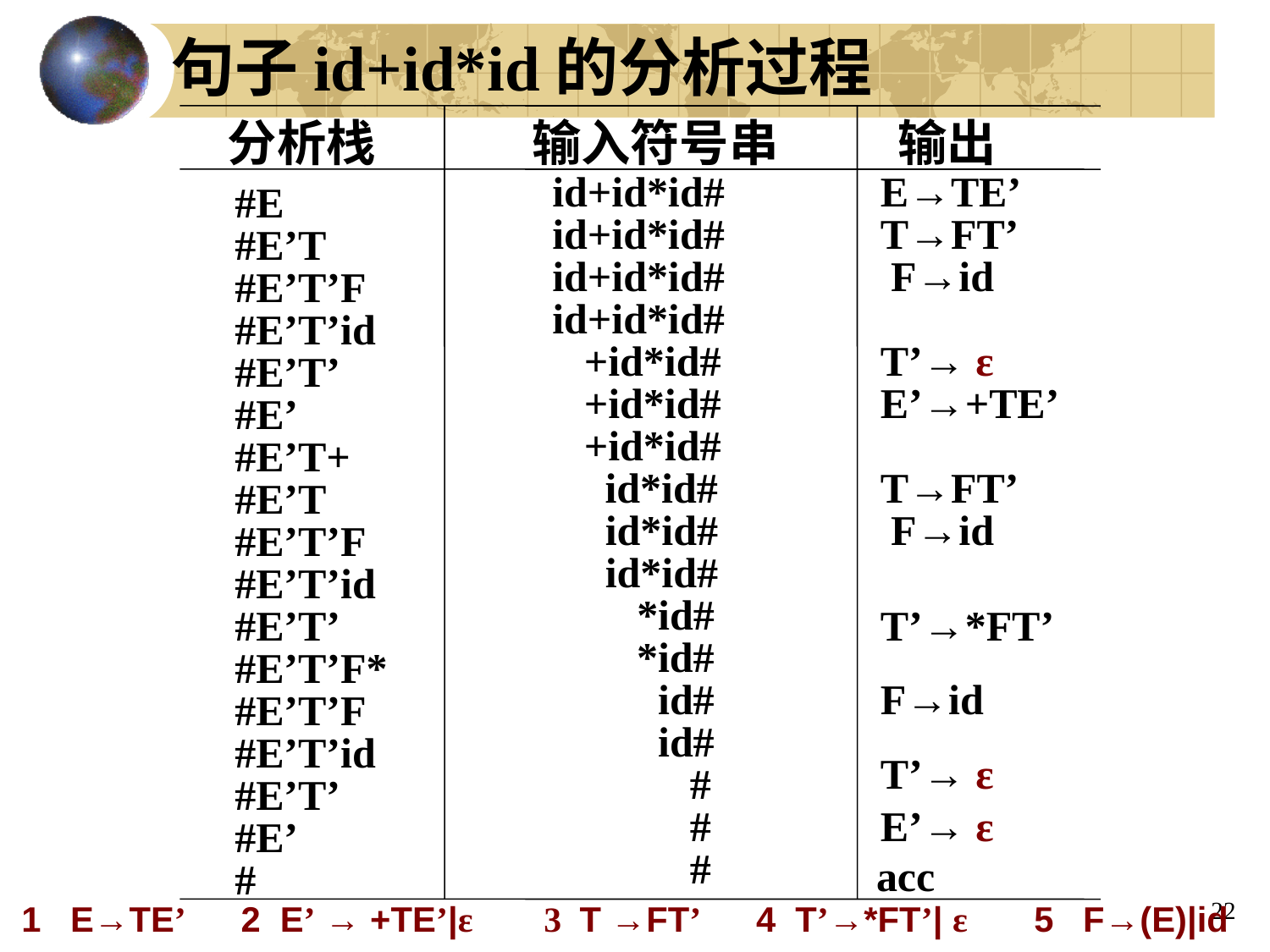

句子id+id*id的分析过程

分析栈

输入符号串
输出

id+id*id#
E→TE’

#E

id+id*id#
T→FT’
#E’T
id+id*id#
F→id
#E’T’F
 id+id*id#
#E’T’id
   +id*id#
 T’→ ε
#E’T’
   +id*id#
E’→+TE’
#E’
    +id*id#
#E’T+
     id*id#
 T→FT’
 #E’T
    id*id#
  F→id
 #E’T’F
    id*id#
#E’T’id
       *id#
#E’T’
 T’→*FT’
     *id#
#E’T’F*
        id#
F→id
#E’T’F
        id#
#E’T’id
 T’→ ε
          #
 #E’T’
          #
 E’→ ε
#E’
          #
 acc
#
22

     1   E→TE’      2  E’ → +TE’|ε        3  T →FT’      4  T’→*FT’| ε       5   F→(E)|id